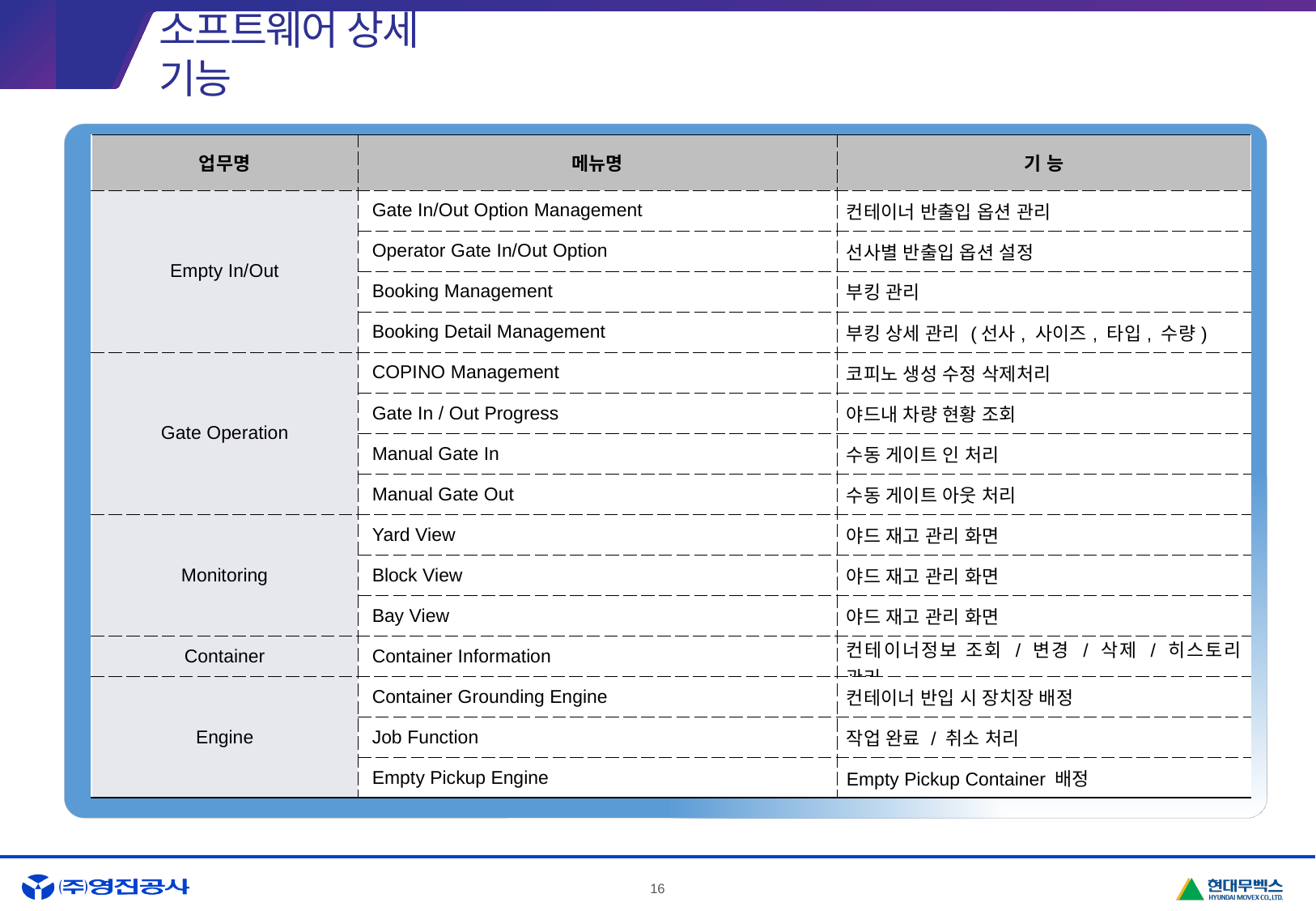

03
소프트웨어 상세 기능

| 업무명 | 메뉴명 | 기 능 |
| --- | --- | --- |
| Empty In/Out | Gate In/Out Option Management | 컨테이너 반출입 옵션 관리 |
|  | Operator Gate In/Out Option | 선사별 반출입 옵션 설정 |
|  | Booking Management | 부킹 관리 |
|  | Booking Detail Management | 부킹 상세 관리 (선사, 사이즈, 타입, 수량) |
| Gate Operation | COPINO Management | 코피노 생성 수정 삭제처리 |
|  | Gate In / Out Progress | 야드내 차량 현황 조회 |
|  | Manual Gate In | 수동 게이트 인 처리 |
|  | Manual Gate Out | 수동 게이트 아웃 처리 |
| Monitoring | Yard View | 야드 재고 관리 화면 |
|  | Block View | 야드 재고 관리 화면 |
|  | Bay View | 야드 재고 관리 화면 |
| Container | Container Information | 컨테이너정보 조회 / 변경 / 삭제 / 히스토리 관리 |
| Engine | Container Grounding Engine | 컨테이너 반입 시 장치장 배정 |
|  | Job Function | 작업 완료 / 취소 처리 |
|  | Empty Pickup Engine | Empty Pickup Container 배정 |